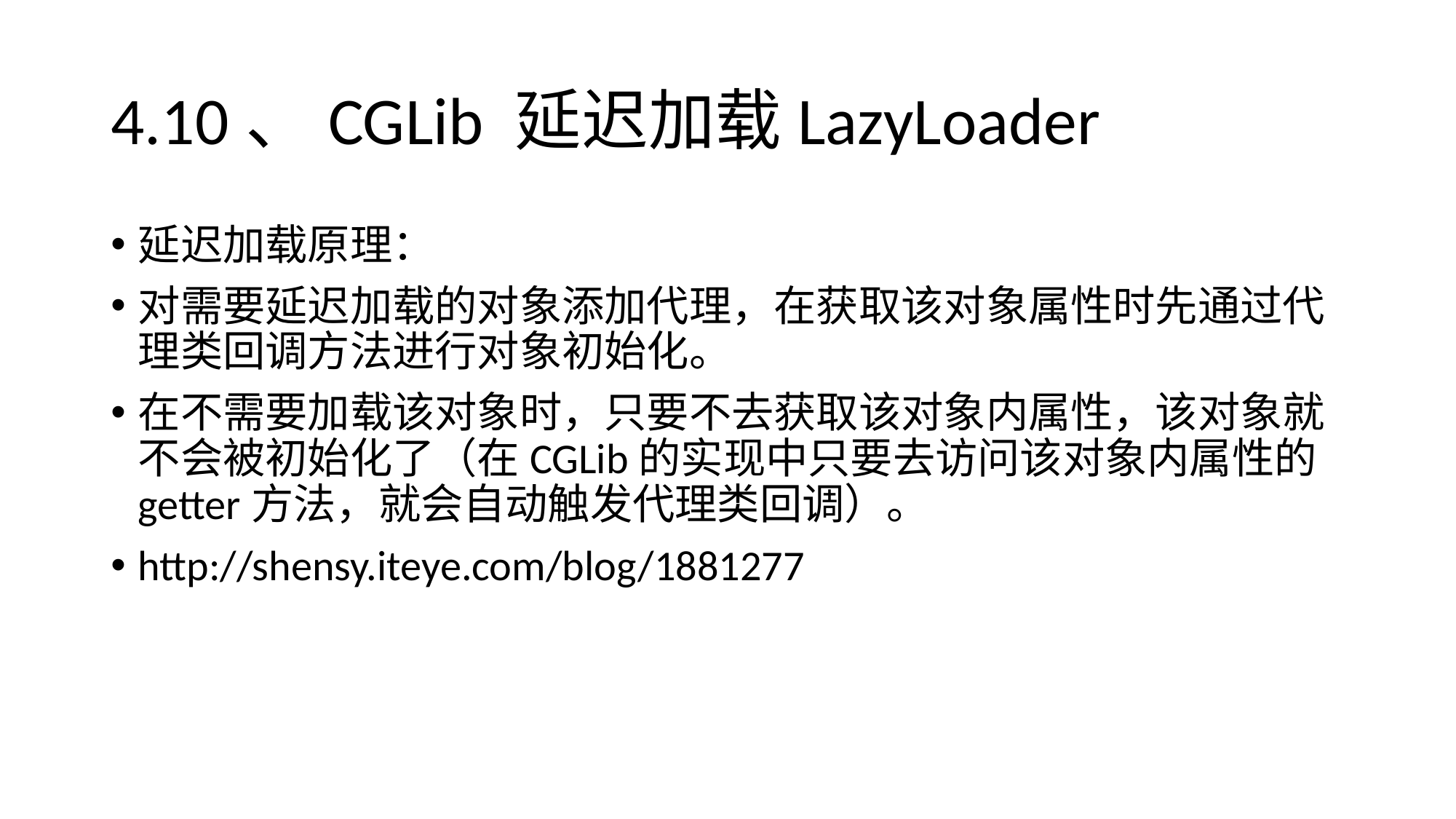

# 4.10、CGLib 延迟加载LazyLoader
延迟加载原理：
对需要延迟加载的对象添加代理，在获取该对象属性时先通过代理类回调方法进行对象初始化。
在不需要加载该对象时，只要不去获取该对象内属性，该对象就不会被初始化了（在CGLib的实现中只要去访问该对象内属性的getter方法，就会自动触发代理类回调）。
http://shensy.iteye.com/blog/1881277